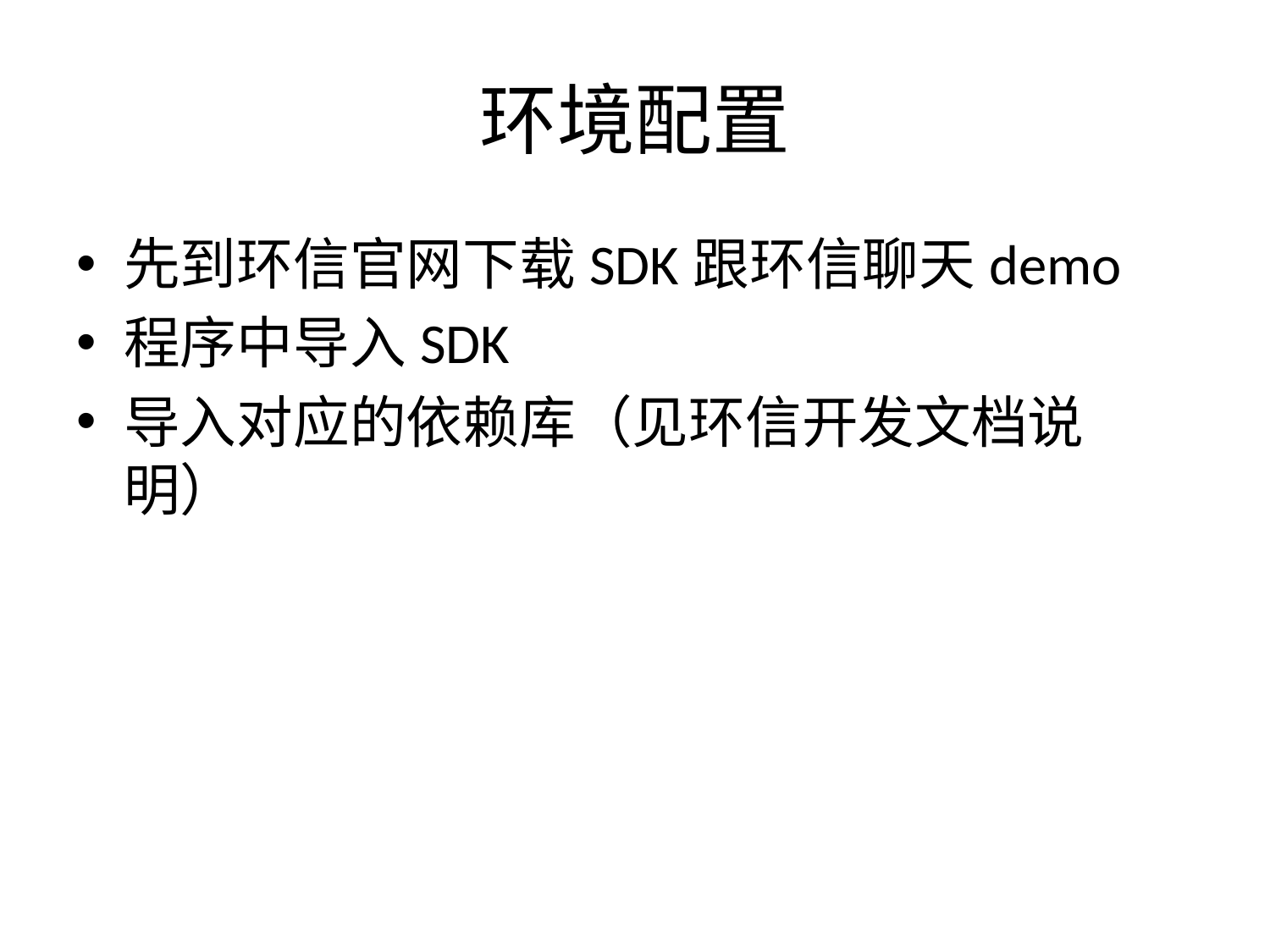

# 环境配置
先到环信官网下载SDK跟环信聊天demo
程序中导入SDK
导入对应的依赖库（见环信开发文档说明）